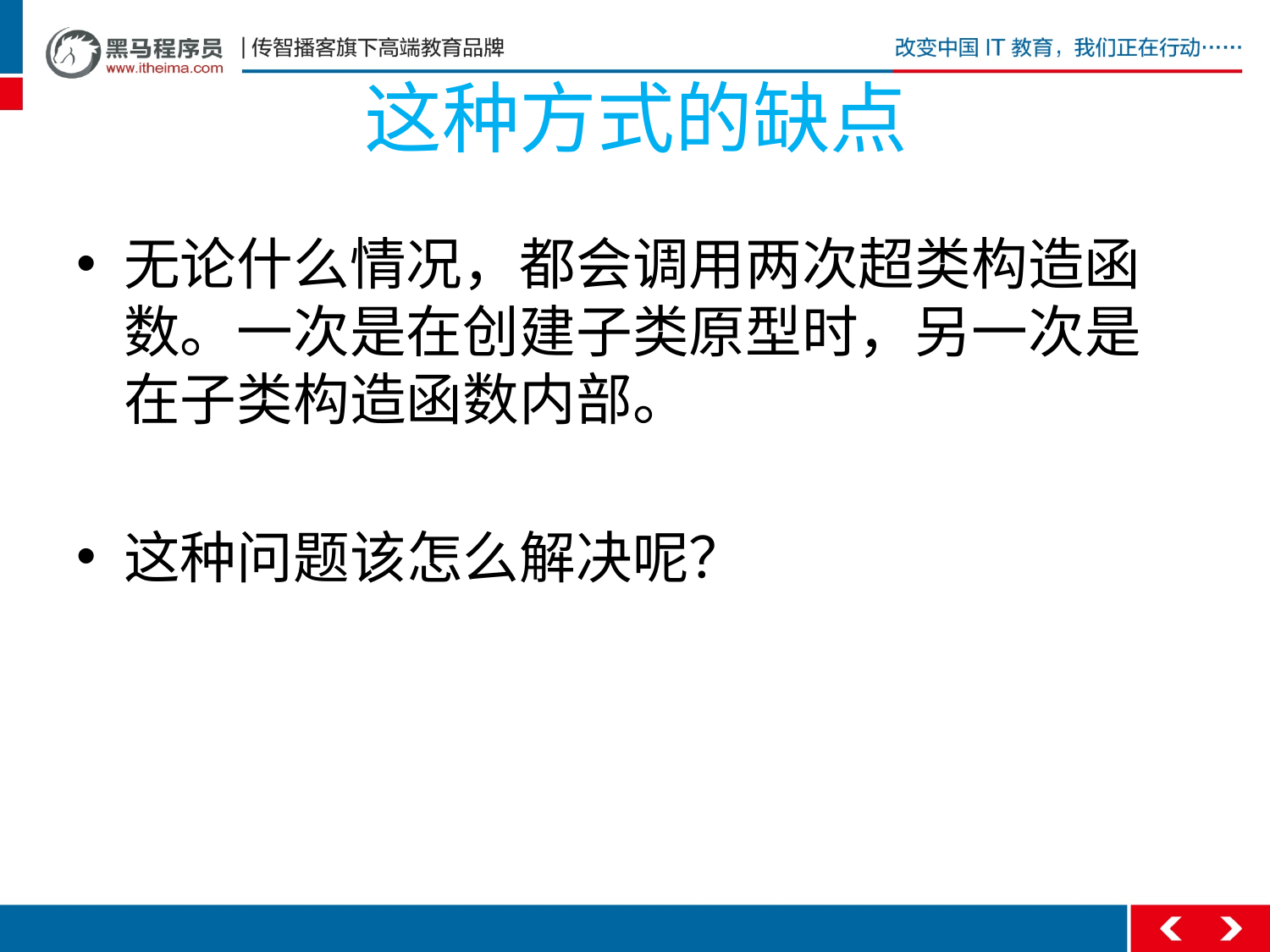

# 这种方式的缺点
无论什么情况，都会调用两次超类构造函数。一次是在创建子类原型时，另一次是在子类构造函数内部。

这种问题该怎么解决呢？